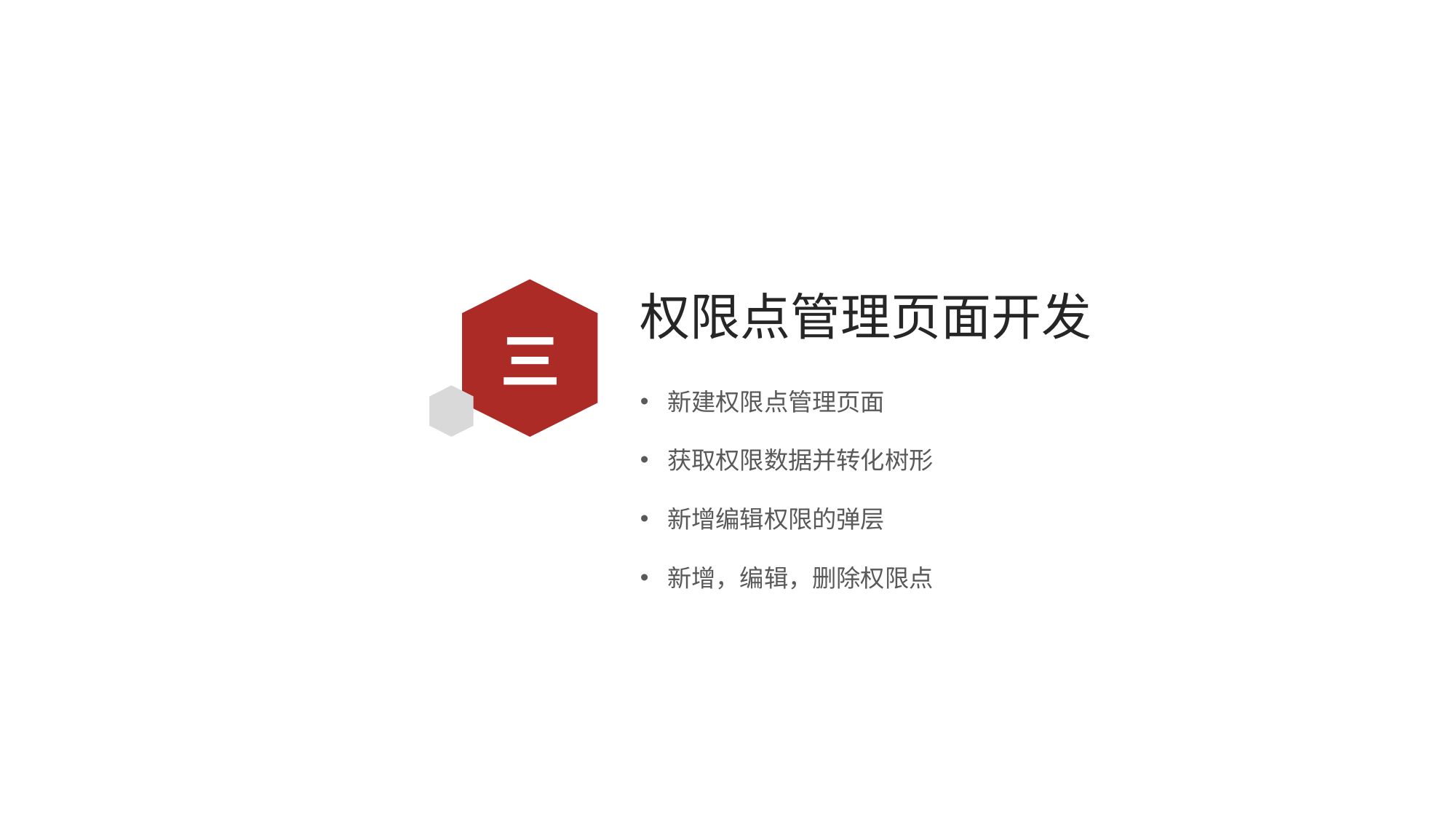

# 权限点管理页面开发
三
新建权限点管理页面
获取权限数据并转化树形
新增编辑权限的弹层
新增，编辑，删除权限点